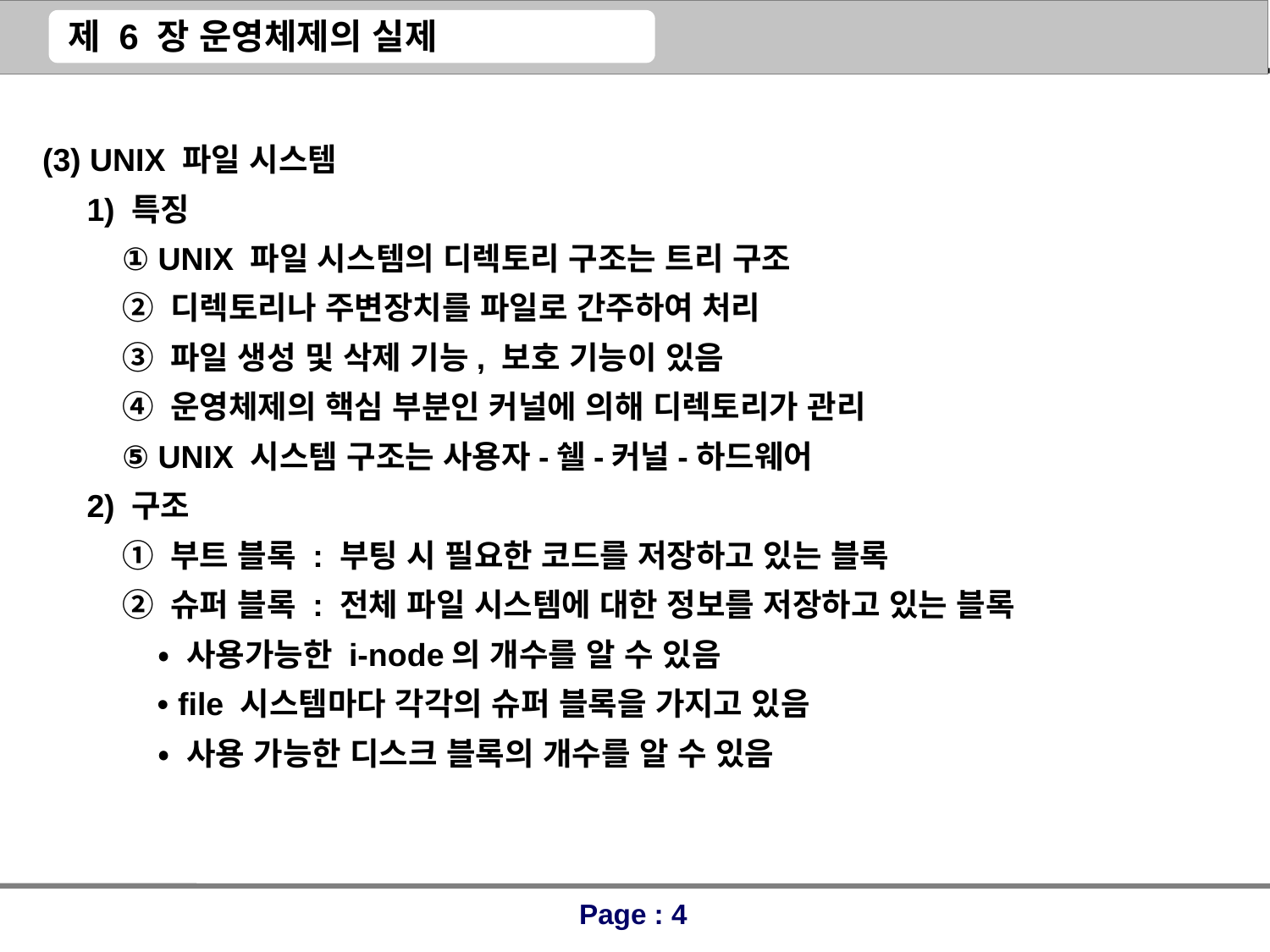

(3) UNIX 파일 시스템
     1) 특징
         ① UNIX 파일 시스템의 디렉토리 구조는 트리 구조
         ② 디렉토리나 주변장치를 파일로 간주하여 처리
         ③ 파일 생성 및 삭제 기능, 보호 기능이 있음
         ④ 운영체제의 핵심 부분인 커널에 의해 디렉토리가 관리
         ⑤ UNIX 시스템 구조는 사용자-쉘-커널-하드웨어
     2) 구조
         ① 부트 블록 : 부팅 시 필요한 코드를 저장하고 있는 블록
         ② 슈퍼 블록 : 전체 파일 시스템에 대한 정보를 저장하고 있는 블록
             • 사용가능한 i-node의 개수를 알 수 있음
             • file 시스템마다 각각의 슈퍼 블록을 가지고 있음
             • 사용 가능한 디스크 블록의 개수를 알 수 있음
Page : 4